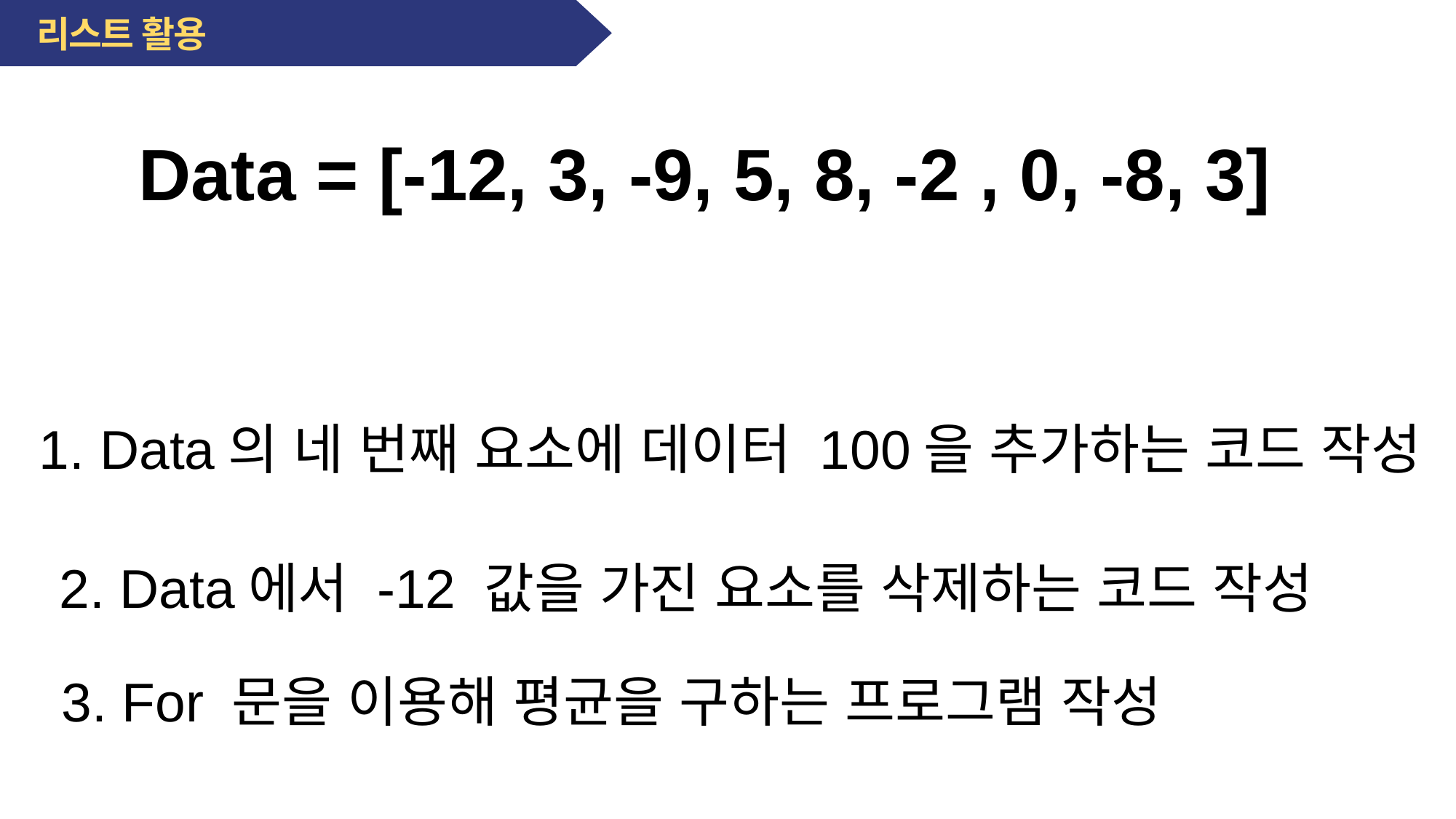

리스트 활용
Data = [-12, 3, -9, 5, 8, -2 , 0, -8, 3]
1. Data의 네 번째 요소에 데이터 100을 추가하는 코드 작성
2. Data에서 -12 값을 가진 요소를 삭제하는 코드 작성
3. For 문을 이용해 평균을 구하는 프로그램 작성